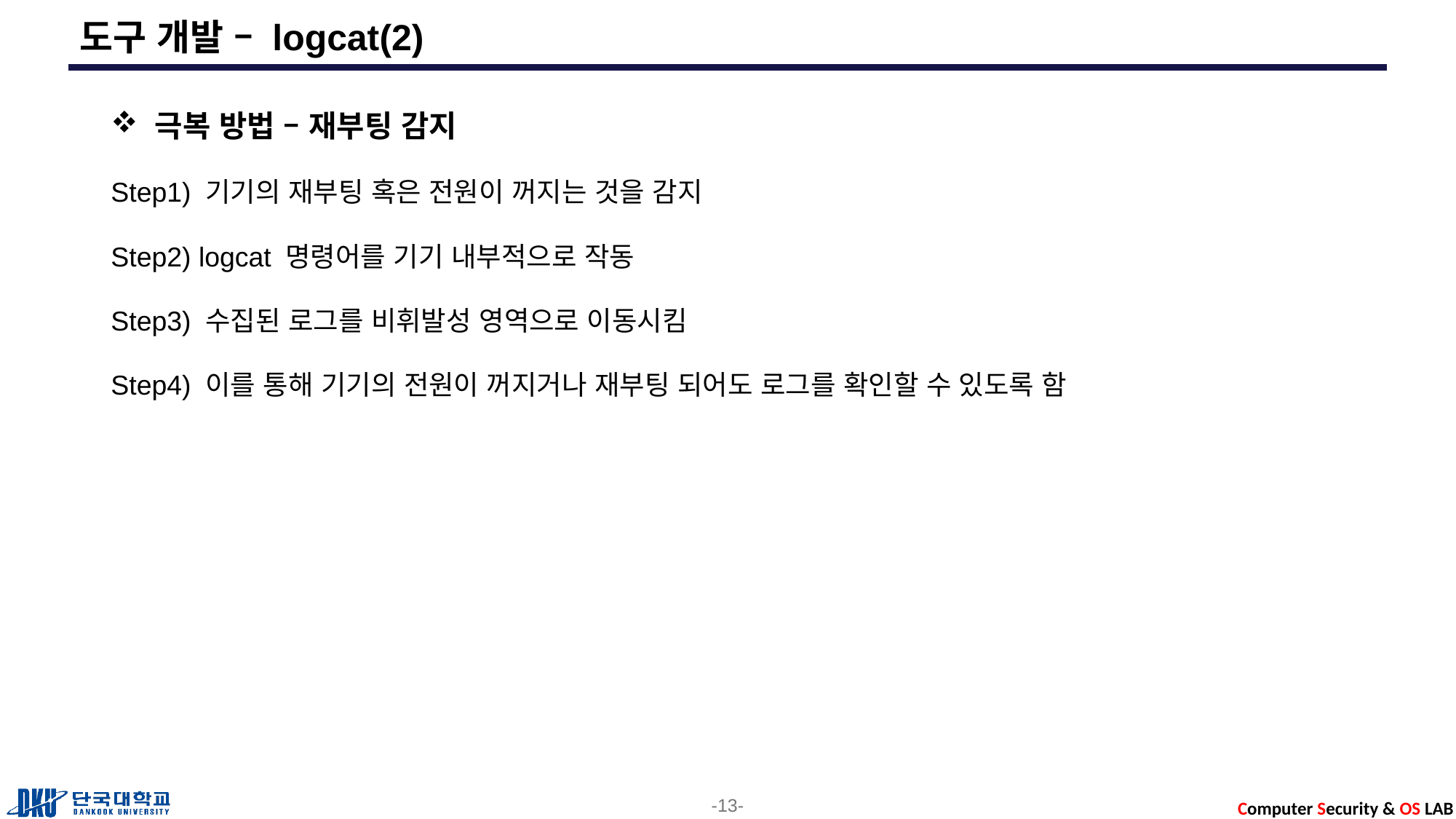

# 도구 개발 – logcat(2)
 극복 방법 – 재부팅 감지
Step1) 기기의 재부팅 혹은 전원이 꺼지는 것을 감지
Step2) logcat 명령어를 기기 내부적으로 작동
Step3) 수집된 로그를 비휘발성 영역으로 이동시킴
Step4) 이를 통해 기기의 전원이 꺼지거나 재부팅 되어도 로그를 확인할 수 있도록 함
-13-